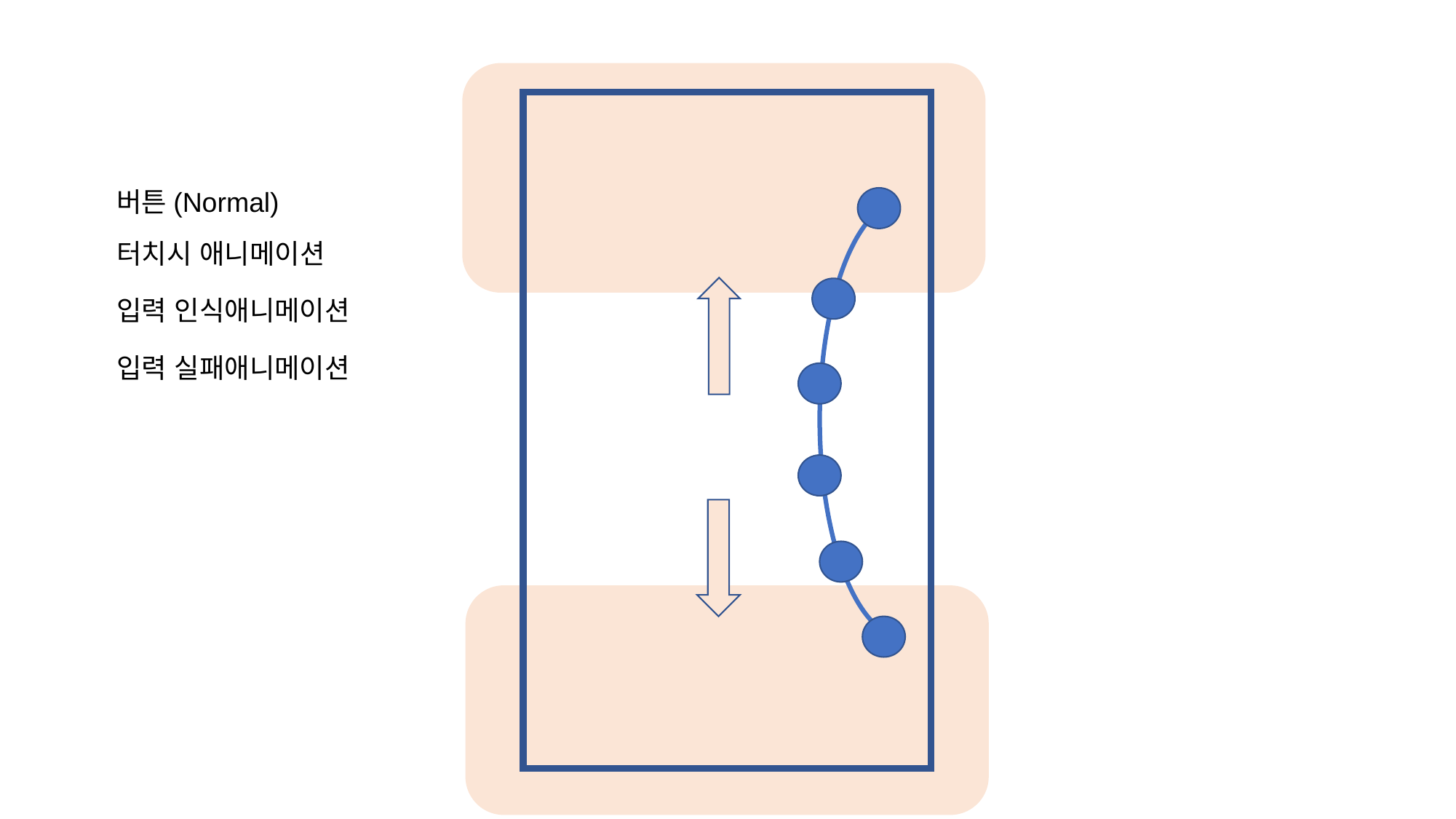

버튼(Normal)

터치시 애니메이션

입력 인식애니메이션
입력 실패애니메이션